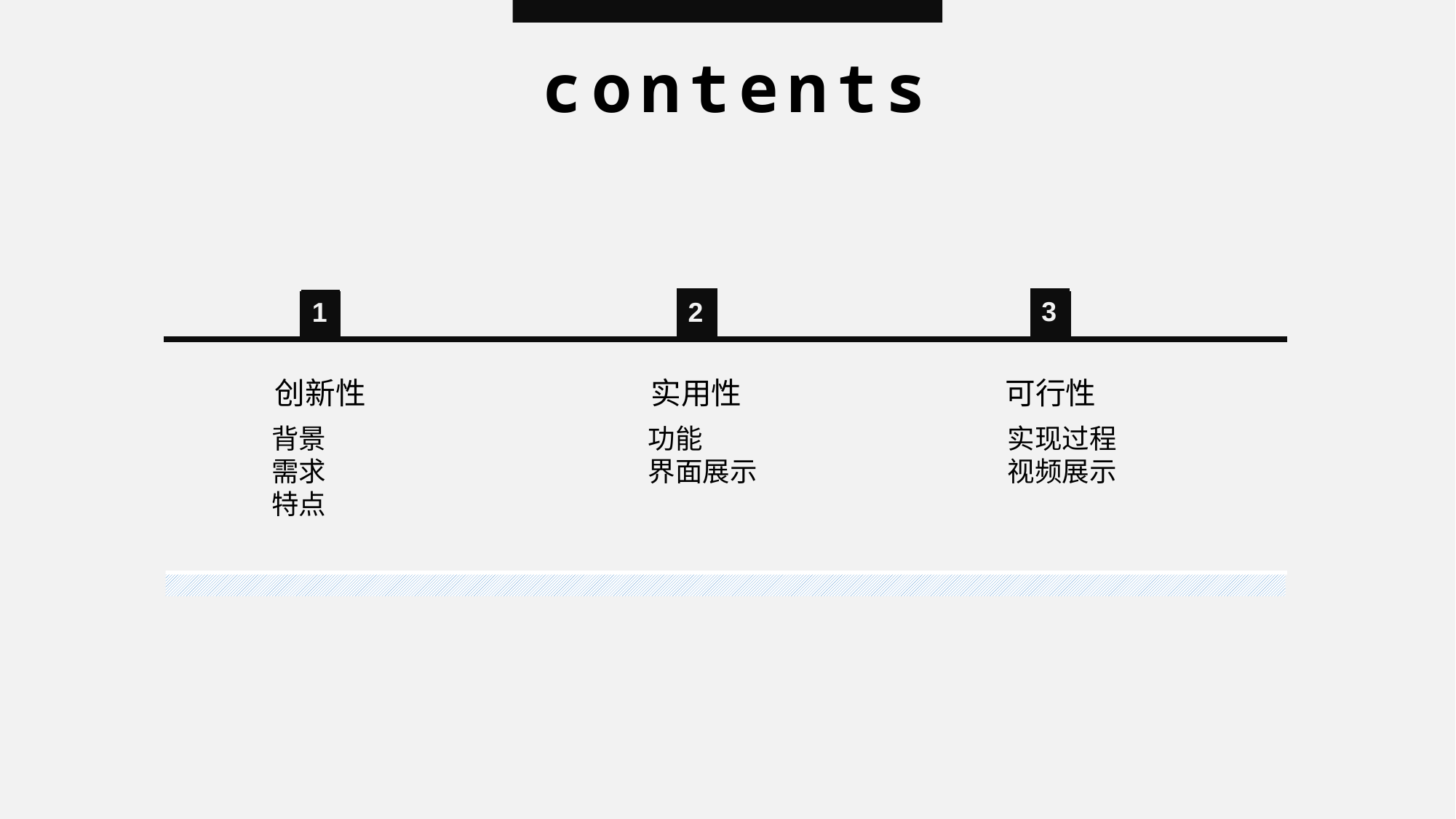

contents

3
2
1

创新性
实用性
可行性
背景
需求
特点
功能
界面展示
实现过程
视频展示